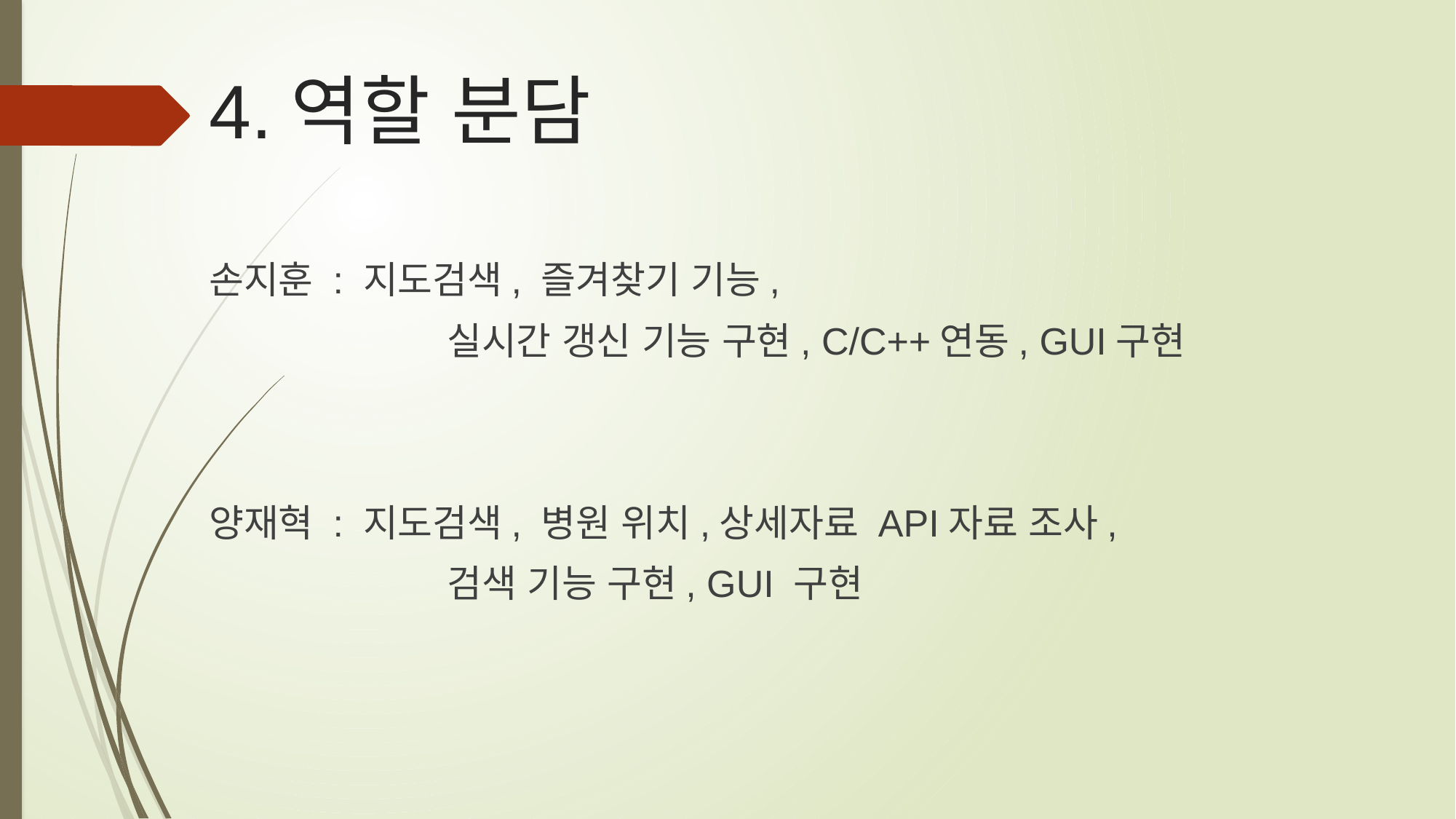

# 4.역할 분담
손지훈 : 지도검색, 즐겨찾기 기능,
		 실시간 갱신 기능 구현, C/C++연동, GUI구현

양재혁 : 지도검색, 병원 위치,상세자료 API자료 조사,
		 검색 기능 구현, GUI 구현